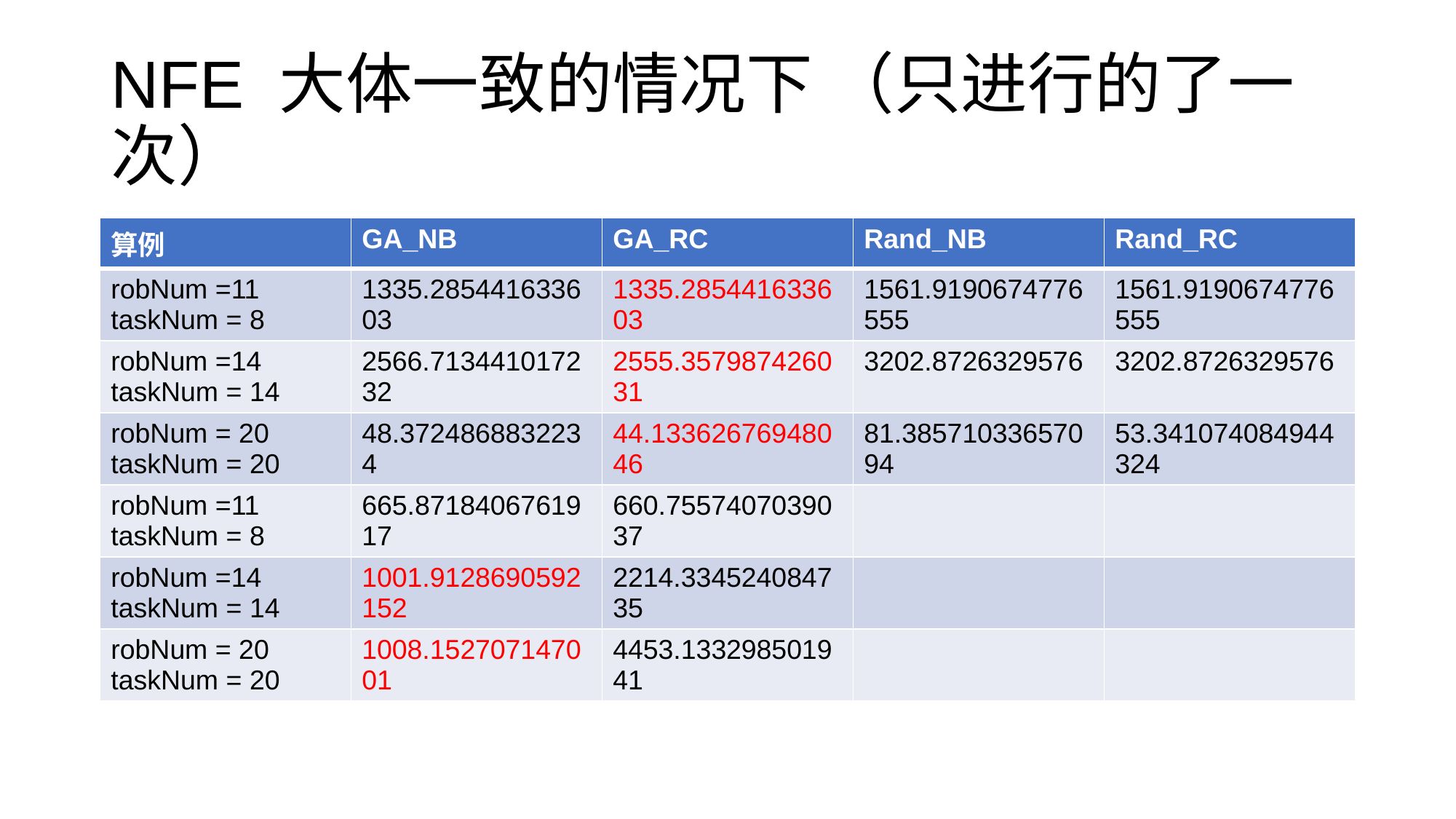

# NFE 大体一致的情况下 （只进行的了一次）
| 算例 | GA\_NB | GA\_RC | Rand\_NB | Rand\_RC |
| --- | --- | --- | --- | --- |
| robNum =11 taskNum = 8 | 1335.285441633603 | 1335.285441633603 | 1561.9190674776555 | 1561.9190674776555 |
| robNum =14 taskNum = 14 | 2566.713441017232 | 2555.357987426031 | 3202.8726329576 | 3202.8726329576 |
| robNum = 20 taskNum = 20 | 48.3724868832234 | 44.13362676948046 | 81.38571033657094 | 53.341074084944324 |
| robNum =11 taskNum = 8 | 665.8718406761917 | 660.7557407039037 |  |  |
| robNum =14 taskNum = 14 | 1001.9128690592152 | 2214.334524084735 |  |  |
| robNum = 20 taskNum = 20 | 1008.152707147001 | 4453.133298501941 |  |  |